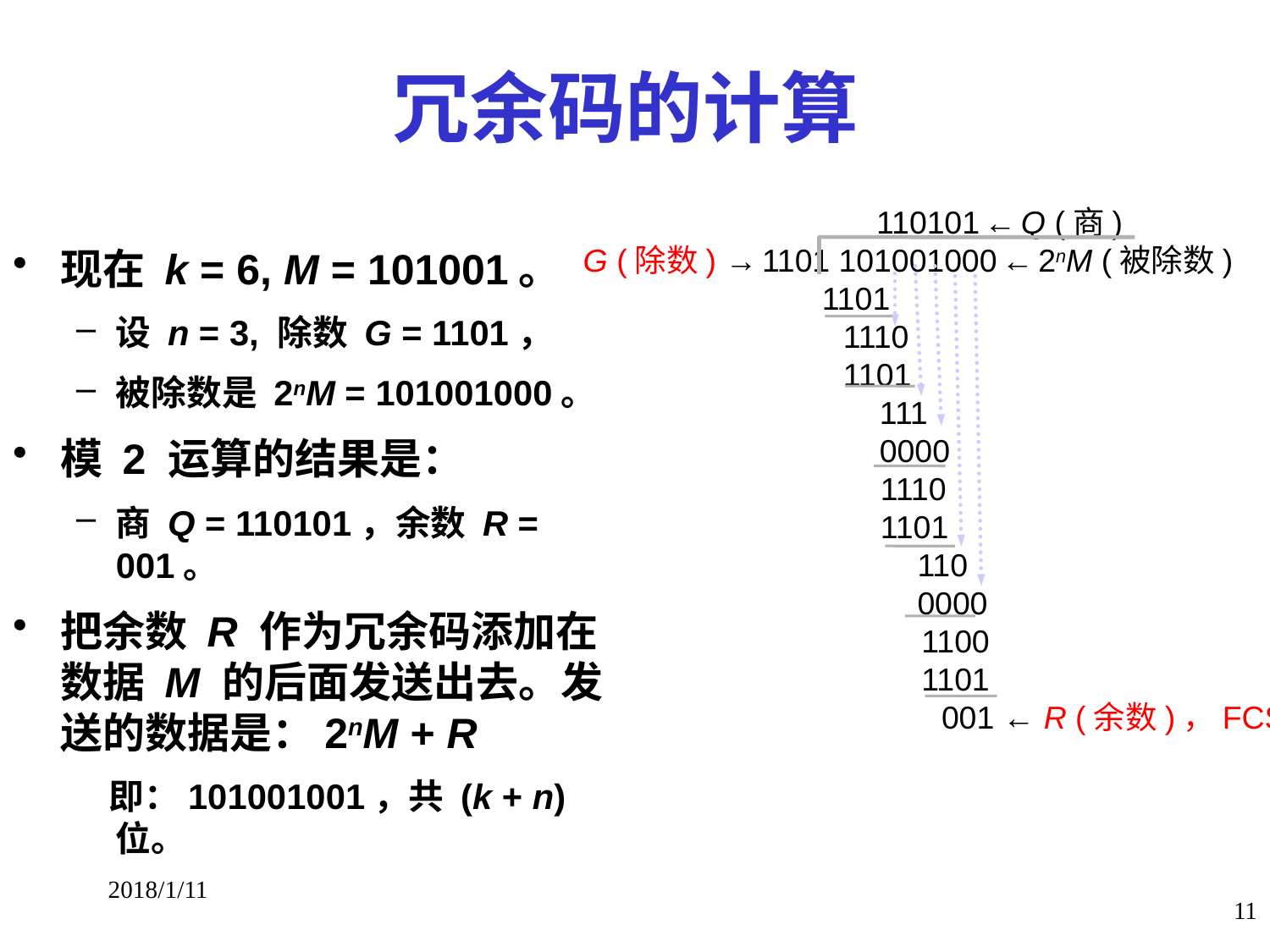

# 冗余码的计算
                                     110101 ← Q (商)
    G (除数) → 1101 101001000 ← 2nM (被除数)
                                            1101
                                                  1110
                                                  1101
                                                              111
                                                              0000
                                                        1110
                                                        1101
                                                                     110
                                                                     0000
                                                                        1100
                                                                        1101
                                                                           001 ← R (余数)，FCS

现在 k = 6, M = 101001。
设 n = 3, 除数 G = 1101，
被除数是 2nM = 101001000。
模 2 运算的结果是：
商 Q = 110101，余数 R = 001。
把余数 R 作为冗余码添加在数据 M 的后面发送出去。发送的数据是：2nM + R
   即：101001001，共 (k + n) 位。
2018/1/11
11